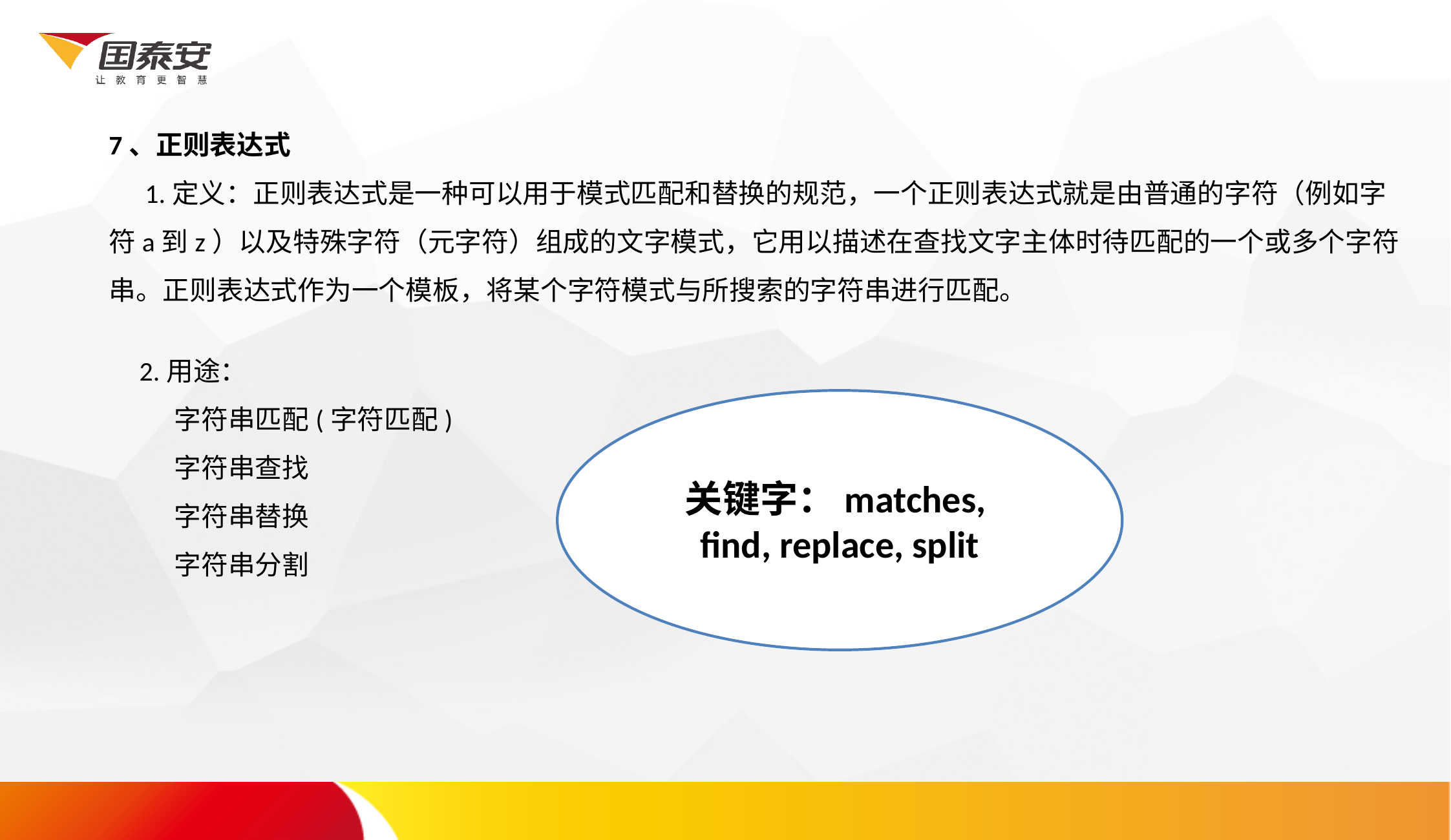

7、正则表达式
     1.定义：正则表达式是一种可以用于模式匹配和替换的规范，一个正则表达式就是由普通的字符（例如字符a到z）以及特殊字符（元字符）组成的文字模式，它用以描述在查找文字主体时待匹配的一个或多个字符串。正则表达式作为一个模板，将某个字符模式与所搜索的字符串进行匹配。
     2.用途：
字符串匹配(字符匹配)
字符串查找
字符串替换
字符串分割

关键字：matches,  find, replace, split